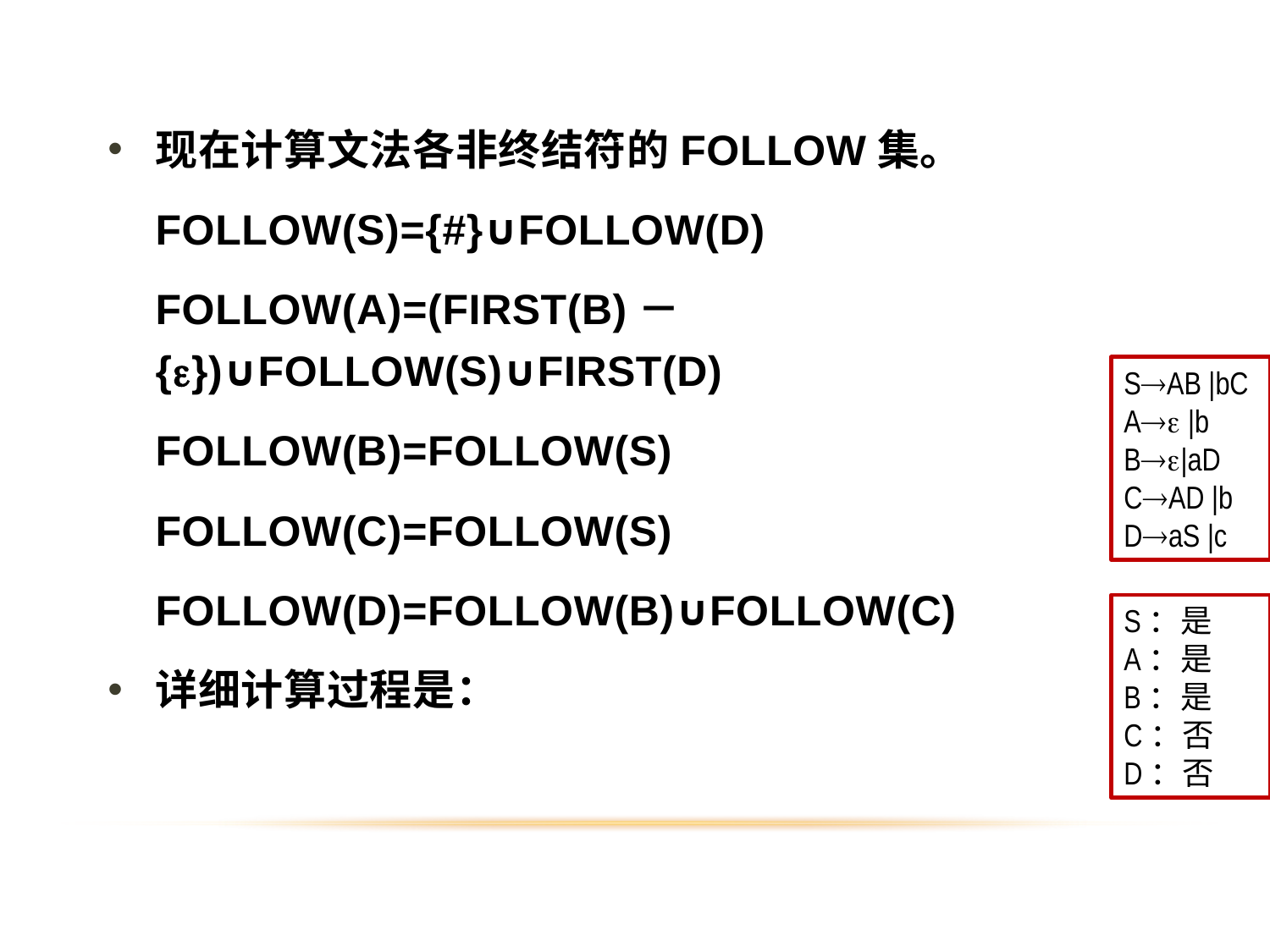

现在计算文法各非终结符的FOLLOW集。
	FOLLOW(S)={#}∪FOLLOW(D)
	FOLLOW(A)=(FIRST(B)－{ε})∪FOLLOW(S)∪FIRST(D)
	FOLLOW(B)=FOLLOW(S)
	FOLLOW(C)=FOLLOW(S)
	FOLLOW(D)=FOLLOW(B)∪FOLLOW(C)
详细计算过程是：
S→AB |bC
A→ε |b
B→ε|aD
C→AD |b
D→aS |c
S：是
A：是
B：是
C：否
D：否